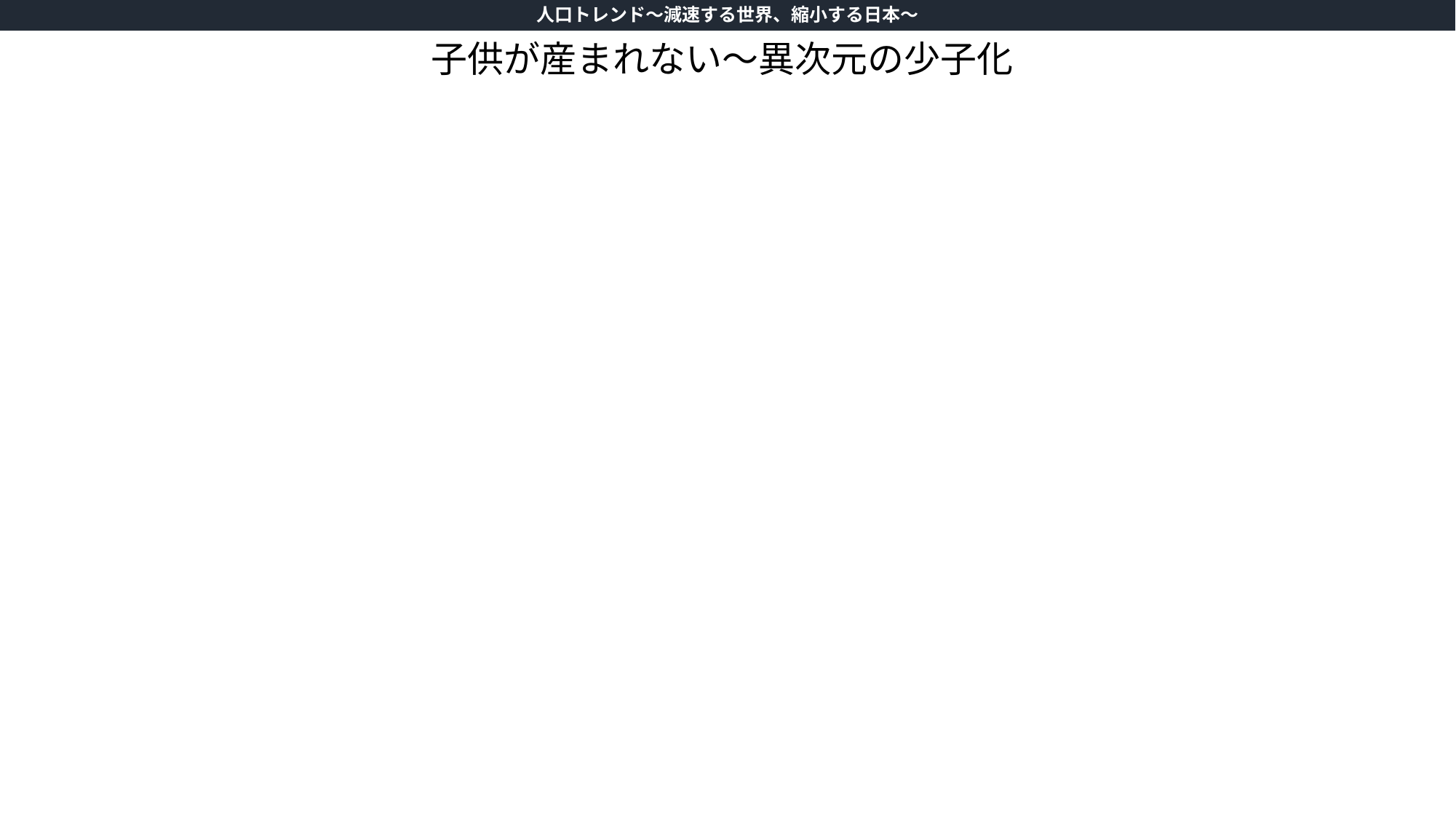

人口トレンド～減速する世界、縮小する日本～
子供が産まれない～異次元の少子化